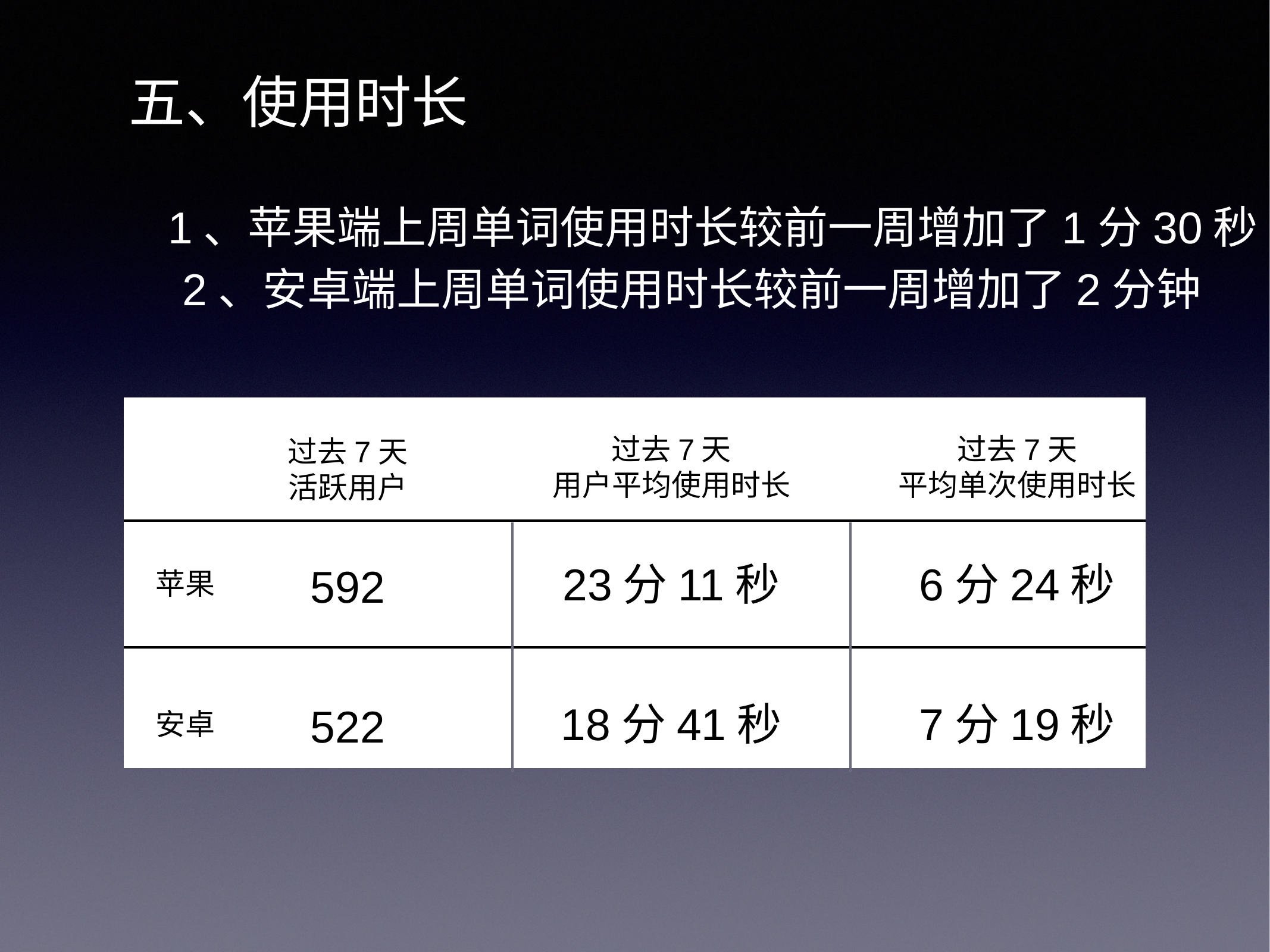

# 五、使用时长
1、苹果端上周单词使用时长较前一周增加了1分30秒
2、安卓端上周单词使用时长较前一周增加了2分钟

过去7天
用户平均使用时长
过去7天
平均单次使用时长
过去7天
活跃用户

23分11秒
6分24秒
592
苹果

18分41秒
7分19秒
522
安卓